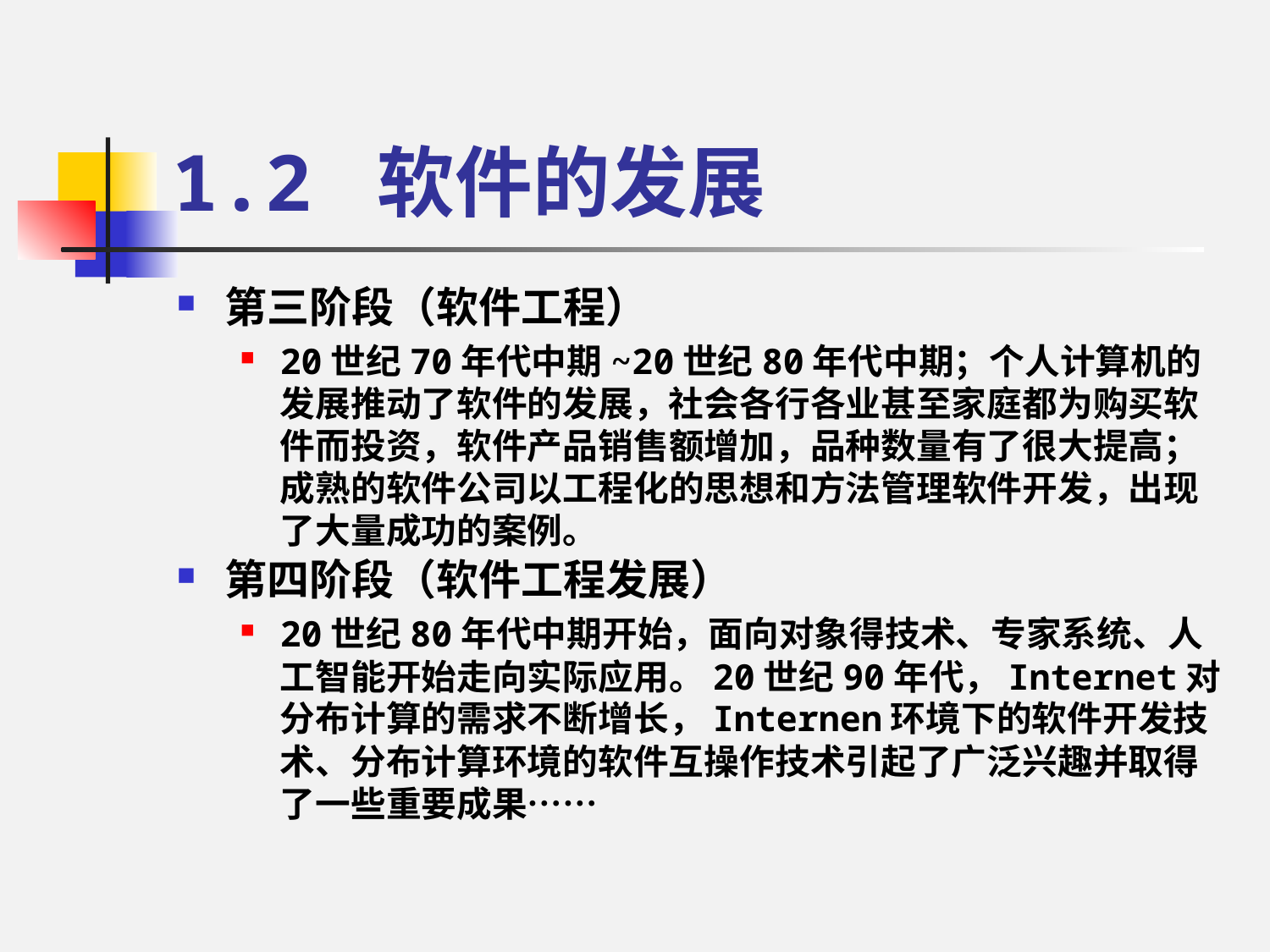

# 1.2 软件的发展
第三阶段（软件工程）
20世纪70年代中期~20世纪80年代中期；个人计算机的发展推动了软件的发展，社会各行各业甚至家庭都为购买软件而投资，软件产品销售额增加，品种数量有了很大提高；成熟的软件公司以工程化的思想和方法管理软件开发，出现了大量成功的案例。
第四阶段（软件工程发展）
20世纪80年代中期开始，面向对象得技术、专家系统、人工智能开始走向实际应用。20世纪90年代，Internet对分布计算的需求不断增长，Internen环境下的软件开发技术、分布计算环境的软件互操作技术引起了广泛兴趣并取得了一些重要成果……

10